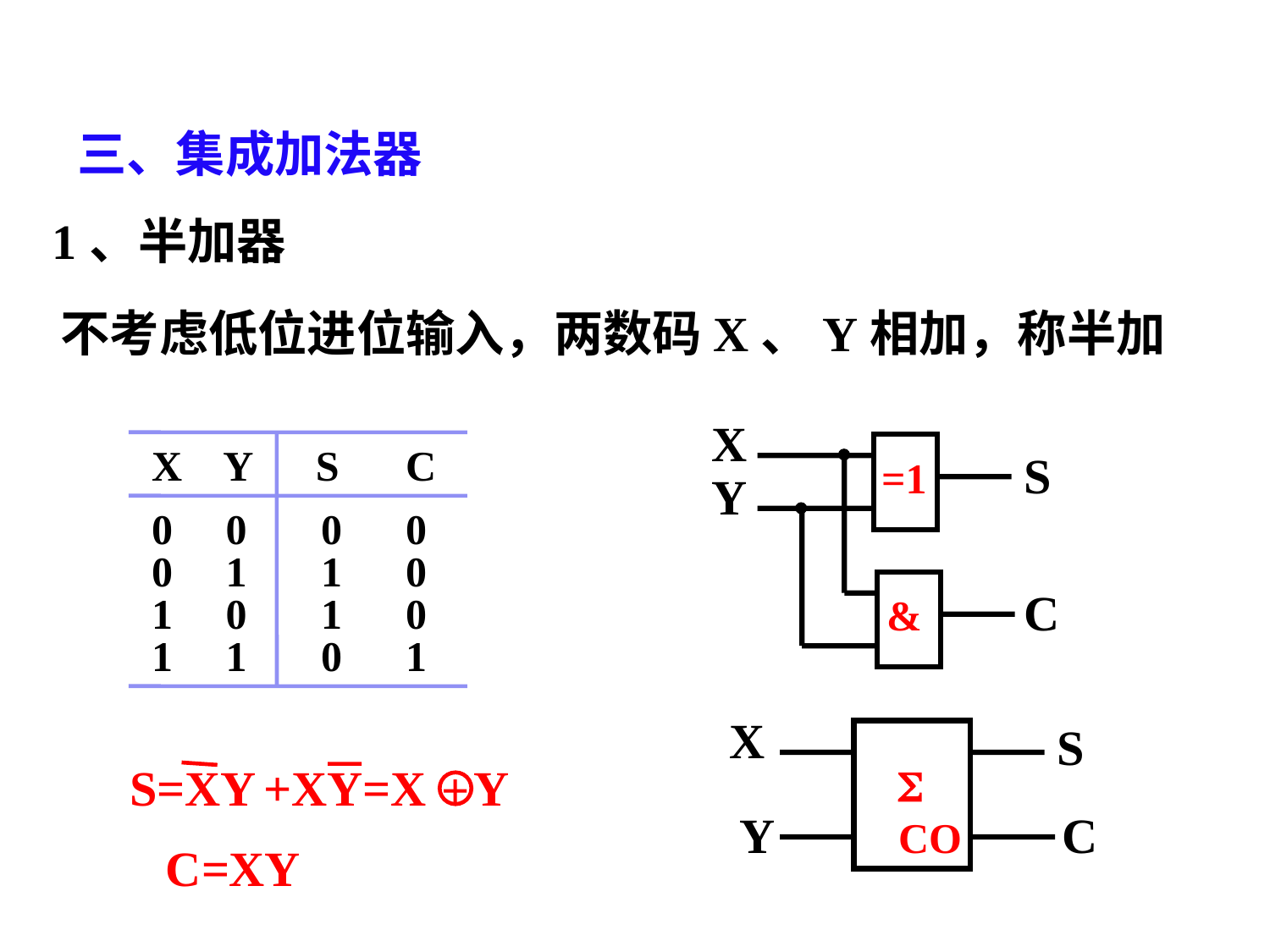

三、集成加法器
1、半加器
不考虑低位进位输入，两数码X、Y相加，称半加
X

S
=1

Y

C
&

X    Y      S

C

0     0       0
0
0     1       1
0
1     0       1
0
1     1       0
1

X
S

Σ

C
Y
CO

S=XY +XY=X    Y

+
C=XY